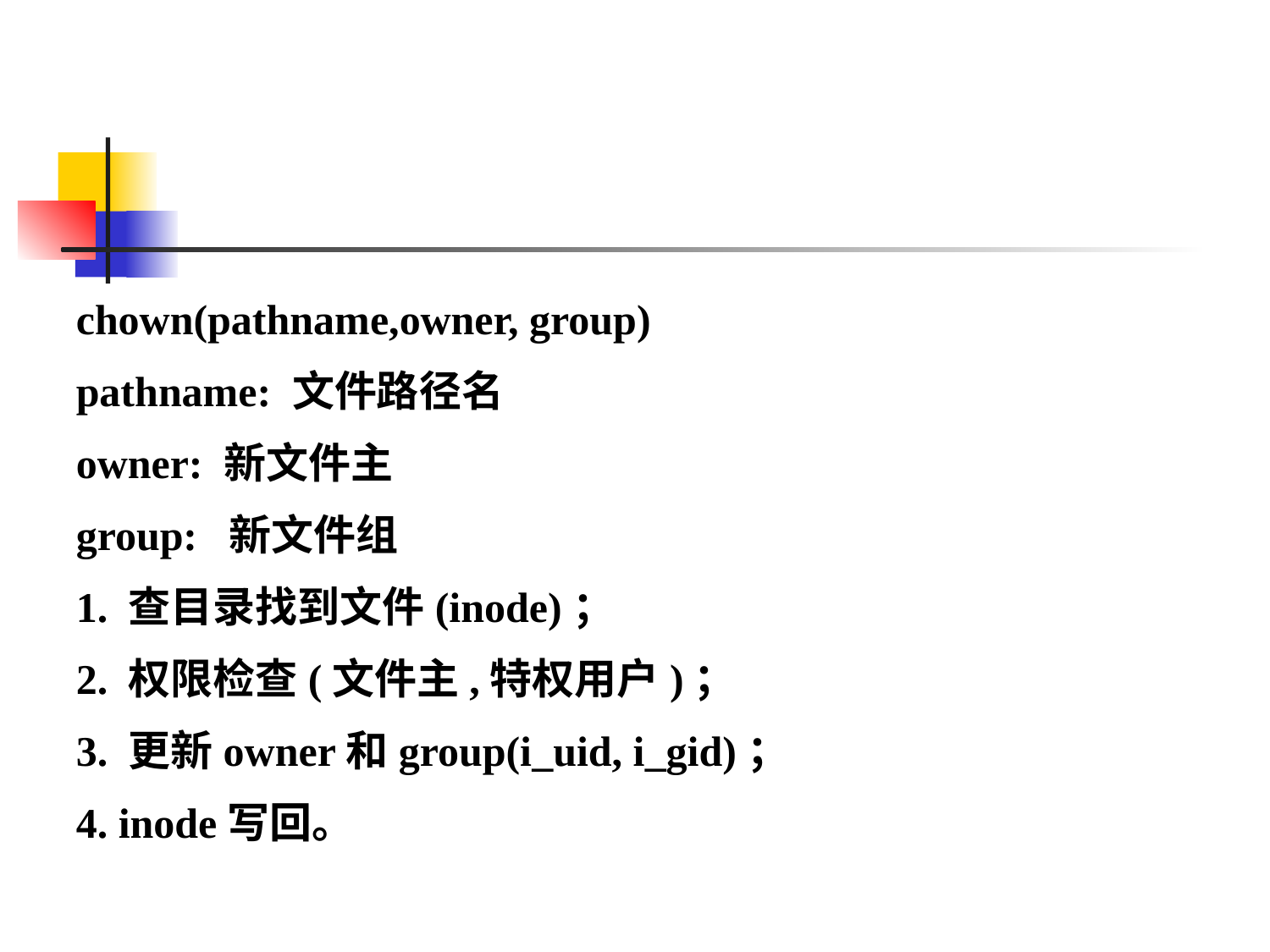

chown(pathname,owner, group)
pathname: 文件路径名
owner: 新文件主
group:  新文件组
1. 查目录找到文件(inode)；
2. 权限检查(文件主,特权用户)；
3. 更新owner和group(i_uid, i_gid)；
4. inode写回。